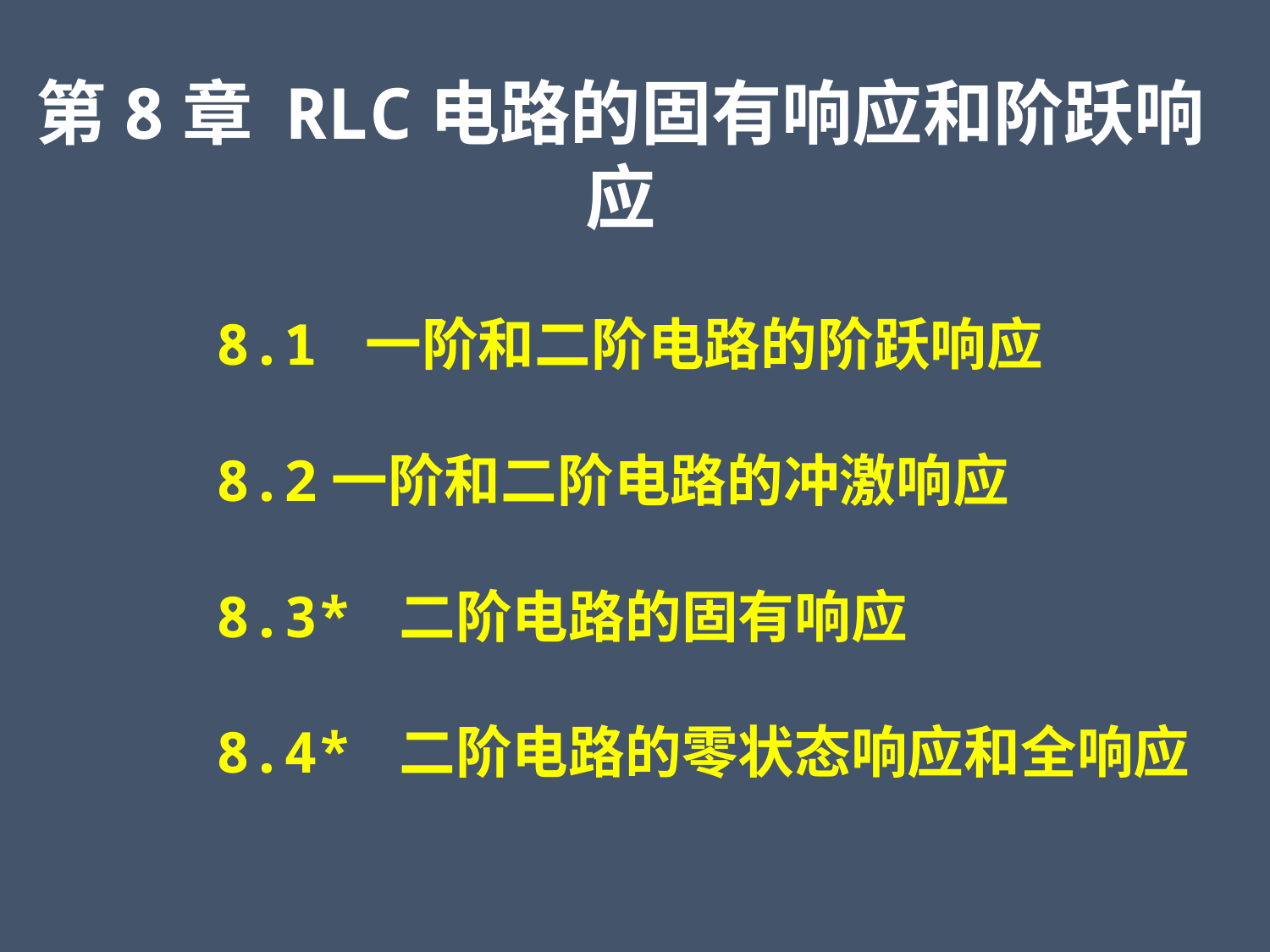

第8章 RLC电路的固有响应和阶跃响应
8.1 一阶和二阶电路的阶跃响应
8.2一阶和二阶电路的冲激响应
8.3* 二阶电路的固有响应
8.4* 二阶电路的零状态响应和全响应